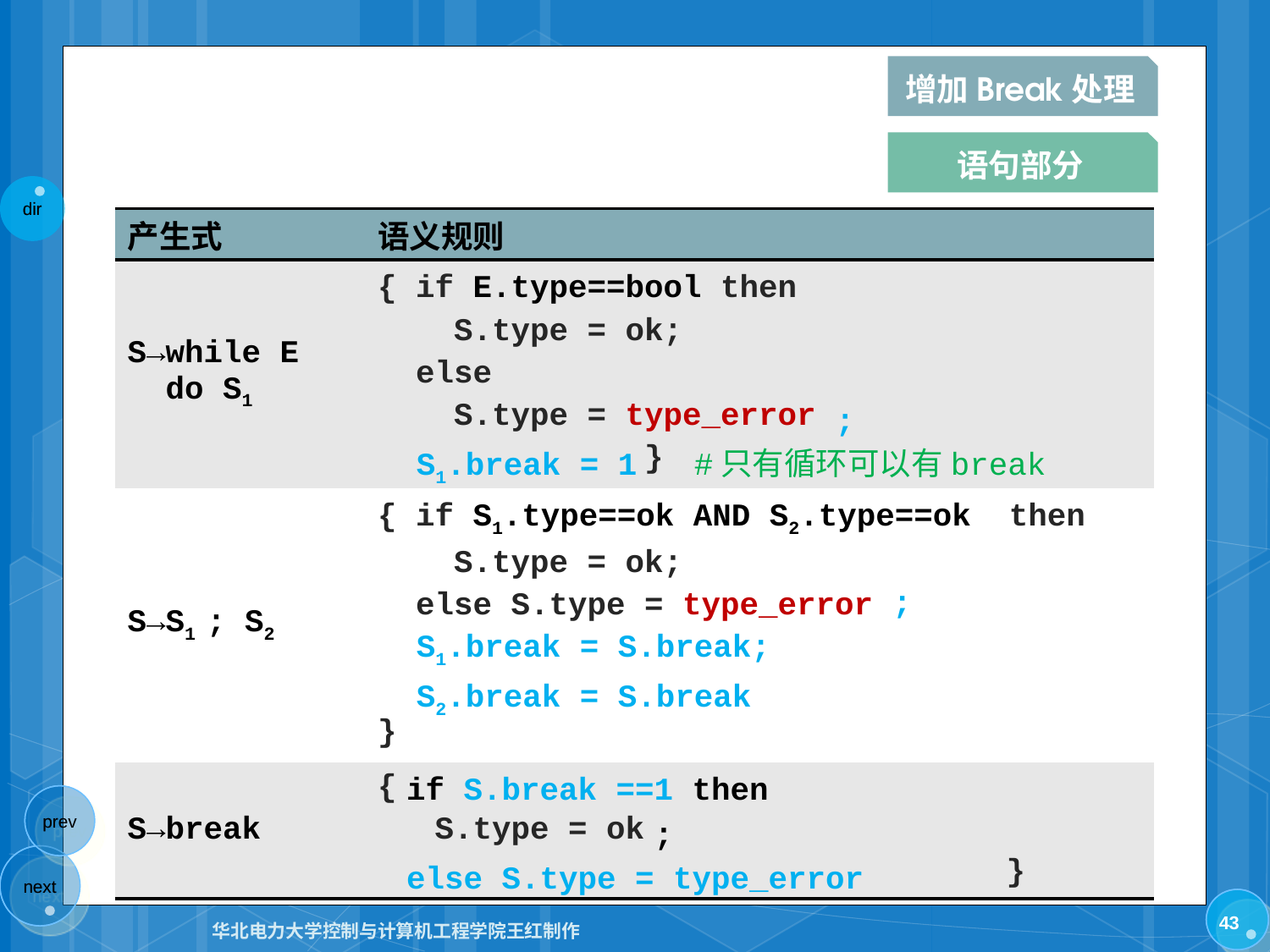

#
增加Break处理
语句部分
| 产生式 | 语义规则 |
| --- | --- |
| S→while E do S1 | { if E.type==bool then S.type = ok; else S.type = type\_error } |
| S→S1 ; S2 | { if S1.type==ok AND S2.type==ok then S.type = ok; else S.type = type\_error } |
| S→break | { S.type = ok } |
                       ;
 S1.break = 1   #只有循环可以有break
                          ;
 S1.break = S.break;
 S2.break = S.break
 if S.break ==1 then
              ;
 else S.type = type_error
43
华北电力大学控制与计算机工程学院王红制作